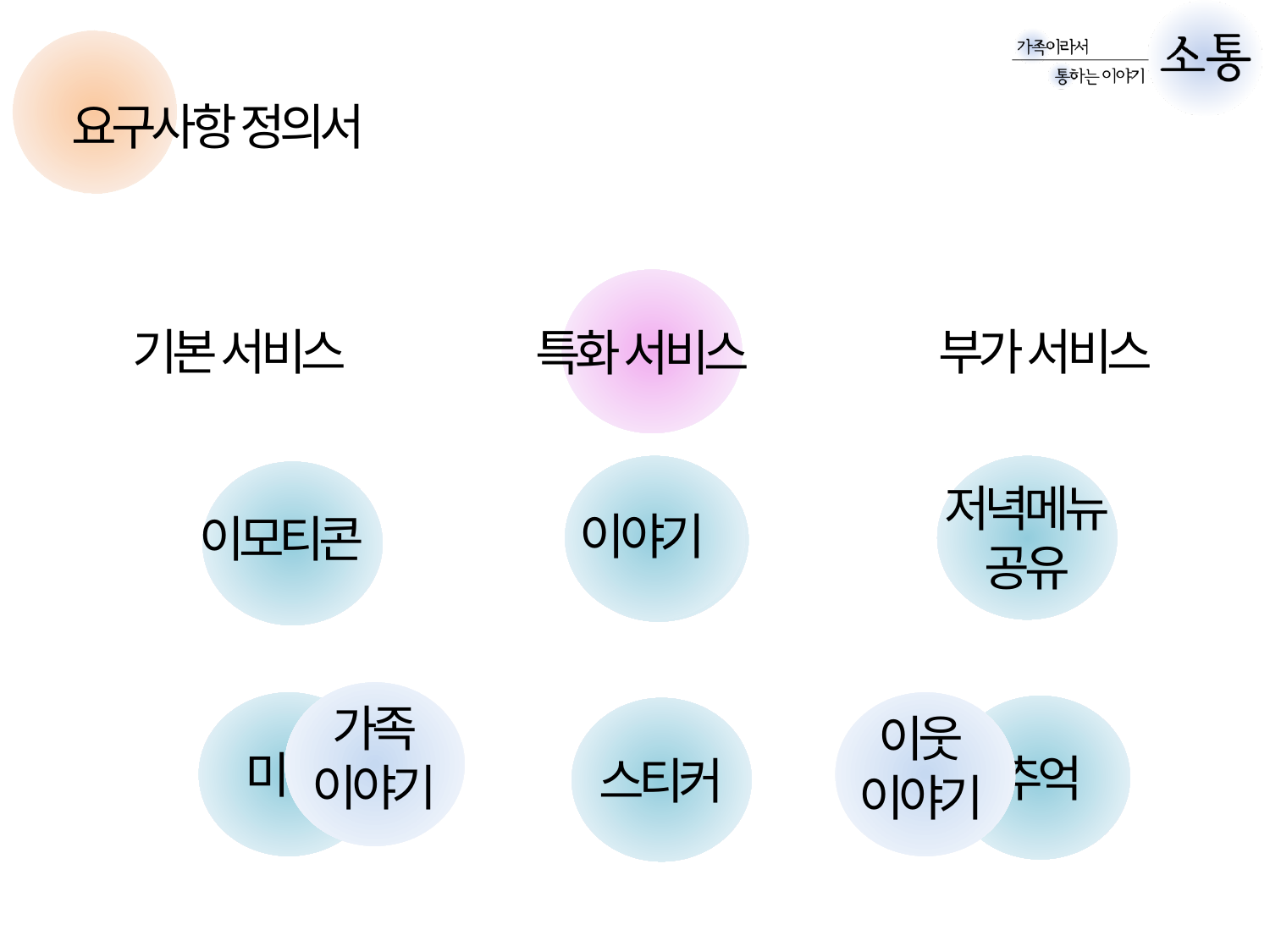

요구사항 정의서

기본 서비스
부가 서비스
특화 서비스

이야기

저녁메뉴
공유

이야기

이모티콘

가족
이야기

미션

이웃
이야기

추억

스티커